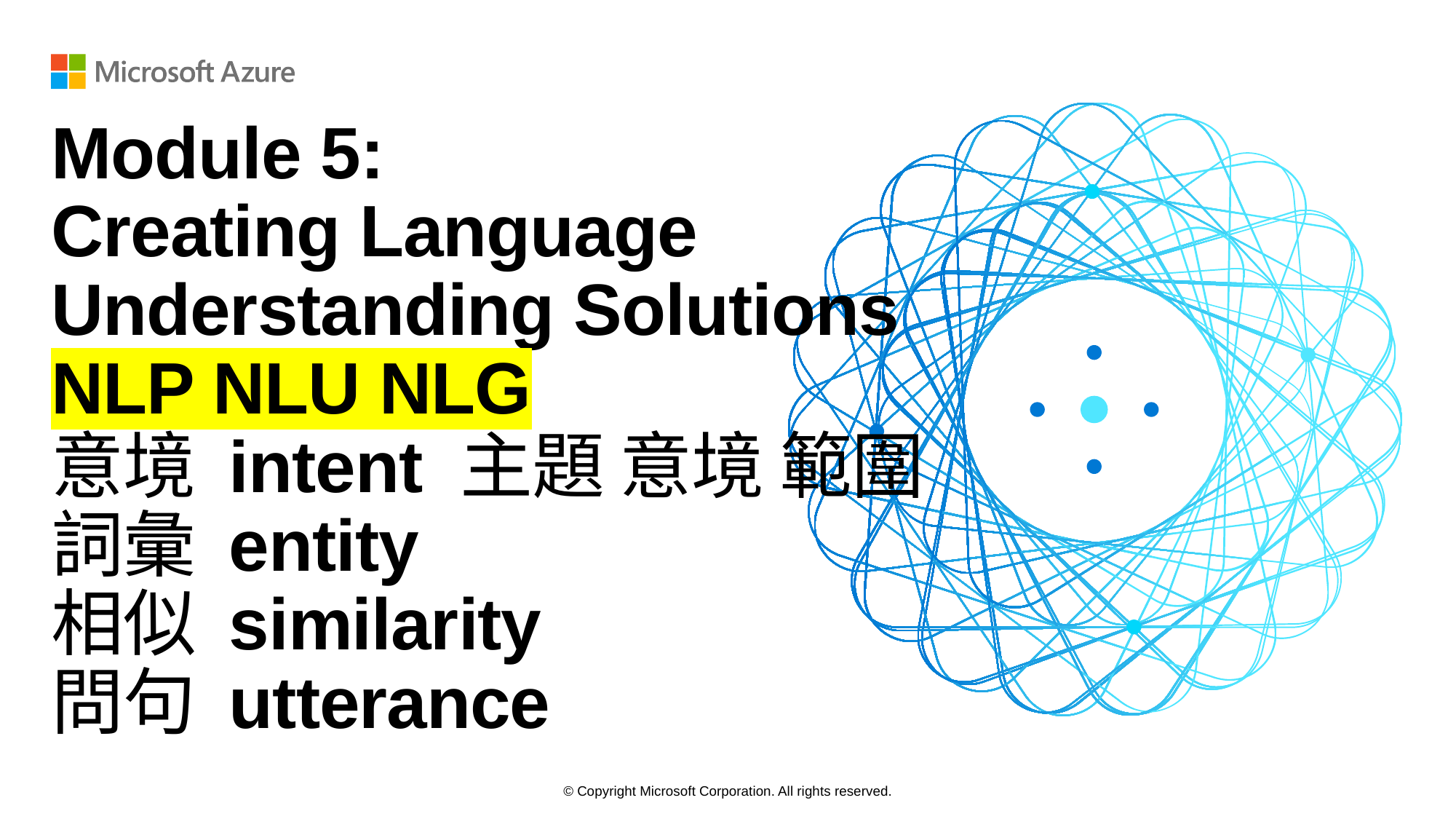

# Module 5: Creating Language Understanding Solutions NLP NLU NLG 意境 intent 主題 意境 範圍 詞彙 entity 相似 similarity 問句 utterance